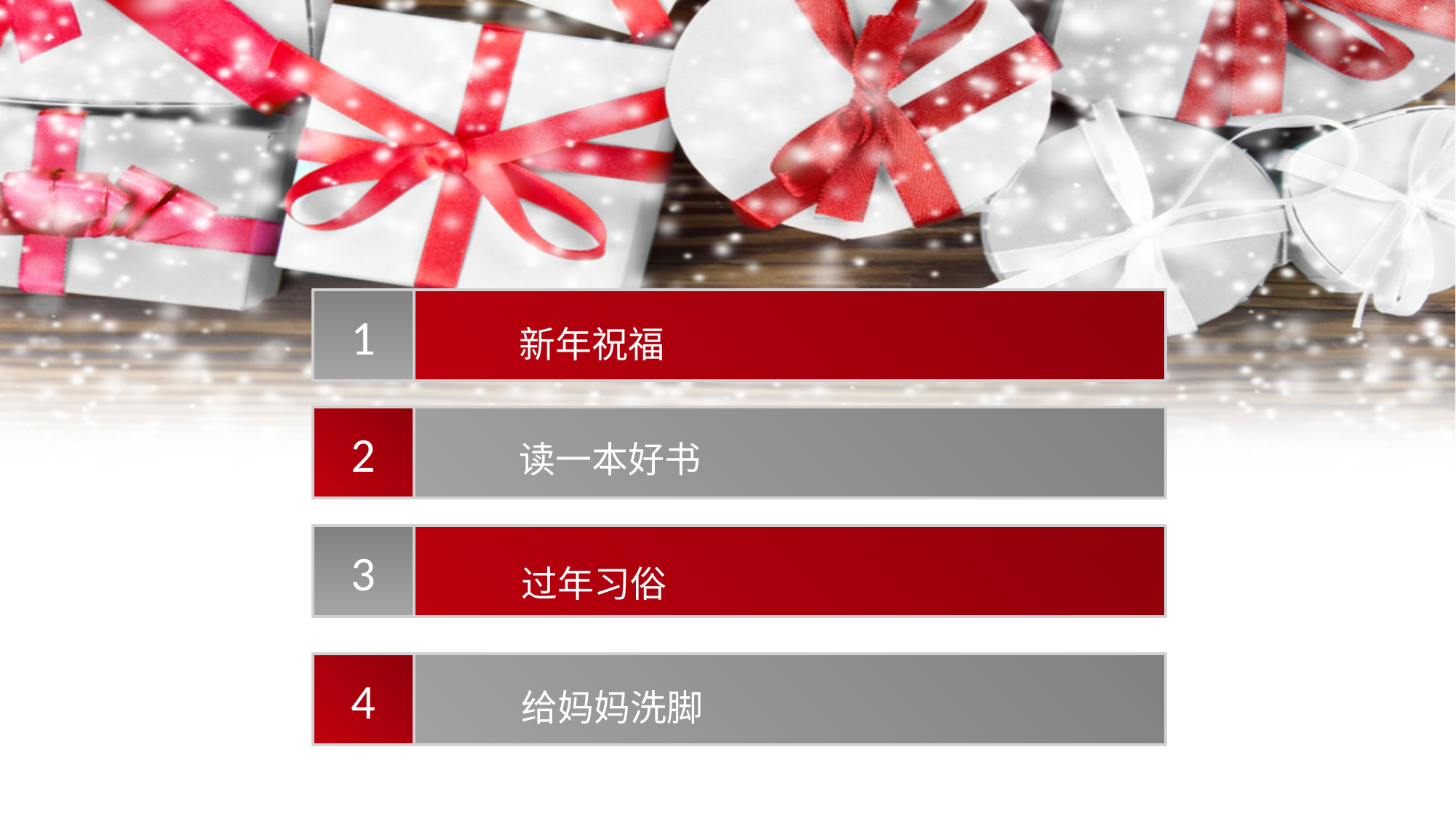

1
新年祝福

2
读一本好书

3
过年习俗

4
给妈妈洗脚